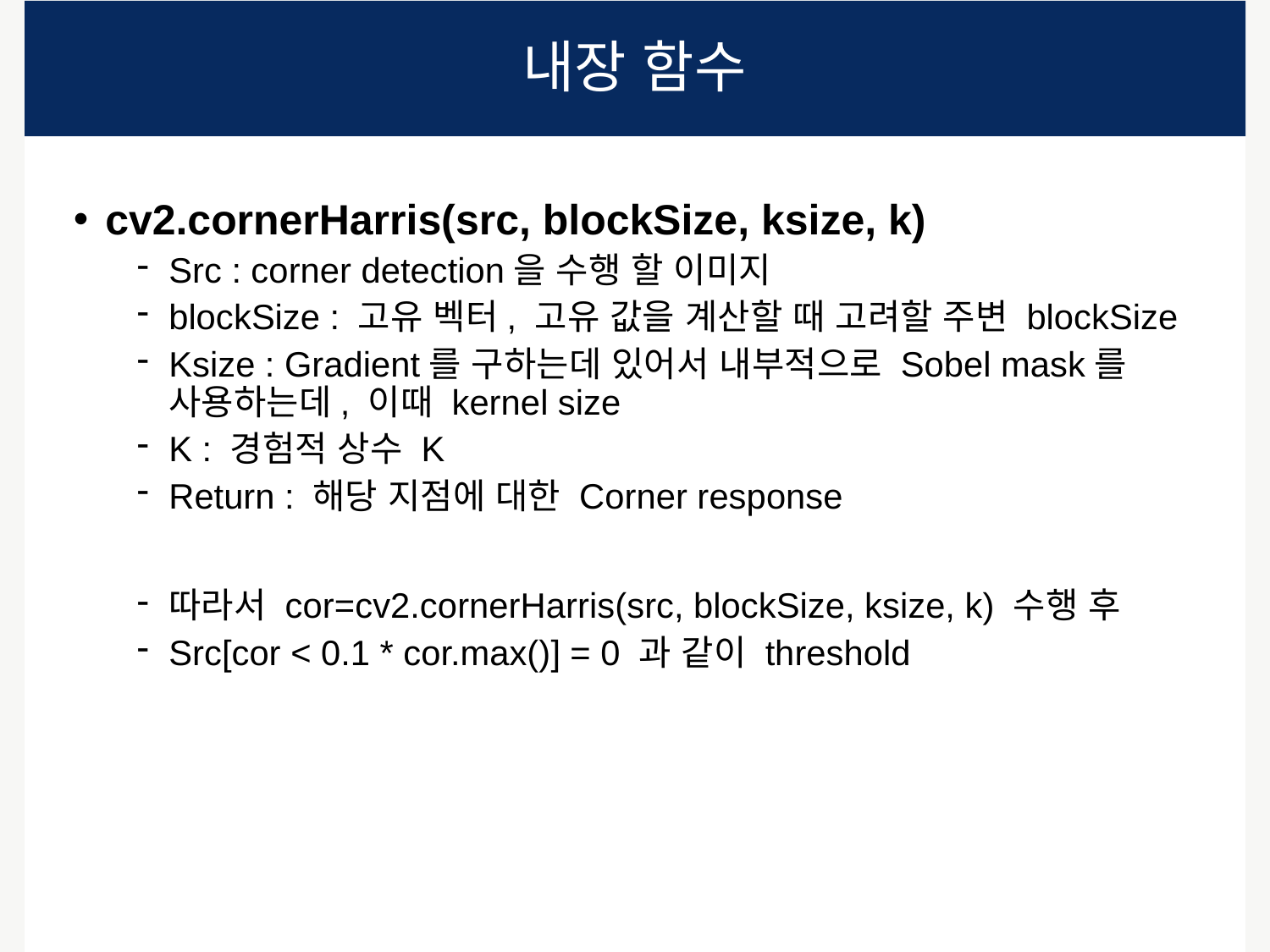

# 내장 함수
cv2.cornerHarris(src, blockSize, ksize, k)
Src : corner detection을 수행 할 이미지
blockSize : 고유 벡터, 고유 값을 계산할 때 고려할 주변 blockSize
Ksize : Gradient를 구하는데 있어서 내부적으로 Sobel mask를 사용하는데, 이때 kernel size
K : 경험적 상수 K
Return : 해당 지점에 대한 Corner response

따라서 cor=cv2.cornerHarris(src, blockSize, ksize, k) 수행 후
Src[cor < 0.1 * cor.max()] = 0 과 같이 threshold